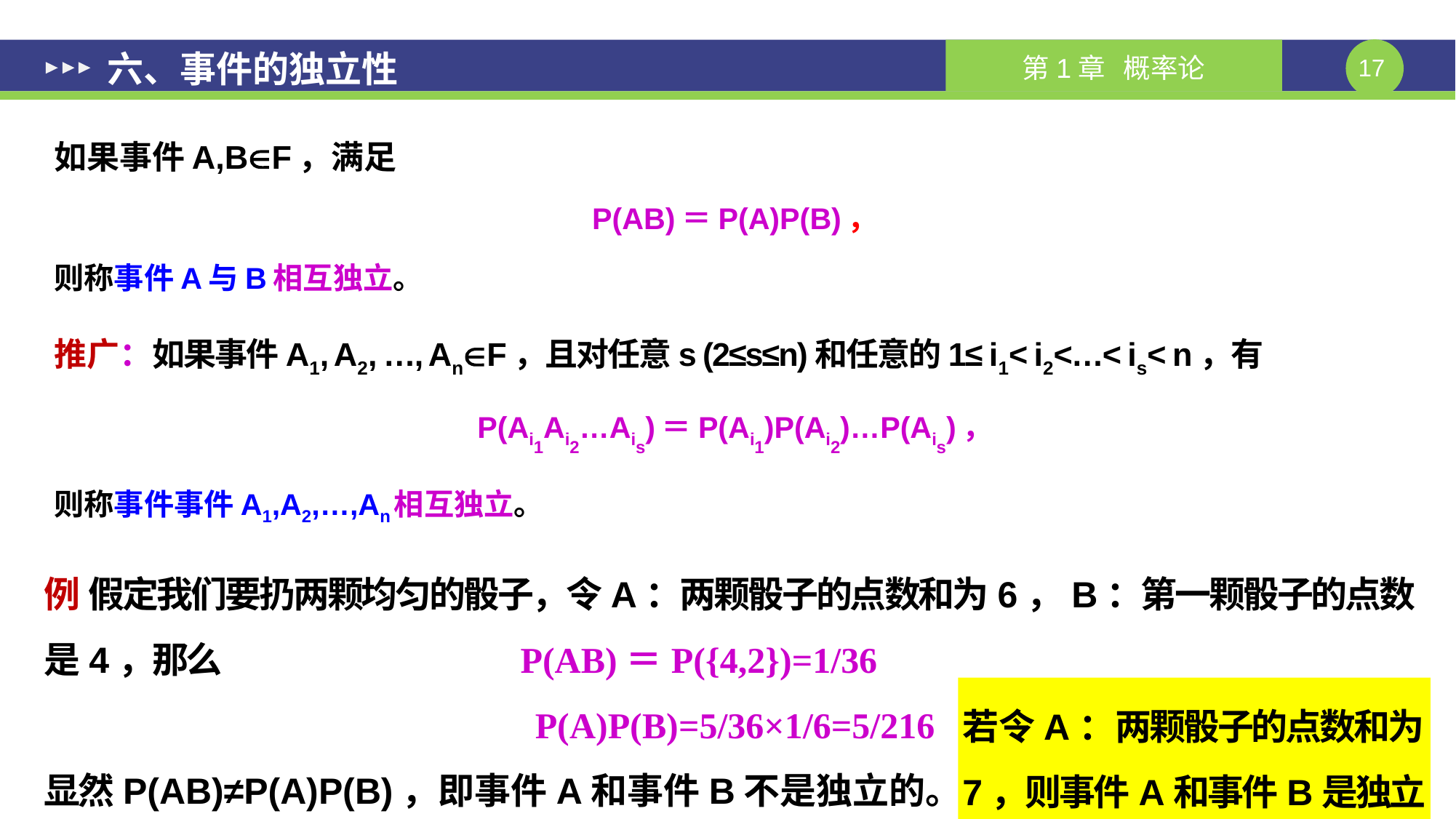

# 六、事件的独立性
如果事件A,B∈F，满足
P(AB)＝P(A)P(B)，
则称事件A与B相互独立。
推广：如果事件A1, A2, …, An∈F，且对任意s (2≤s≤n)和任意的1≤ i1< i2<…< is< n，有
P(Ai1Ai2…Ais)＝P(Ai1)P(Ai2)…P(Ais)，
则称事件事件A1,A2,…,An相互独立。
例 假定我们要扔两颗均匀的骰子，令A：两颗骰子的点数和为6，B：第一颗骰子的点数是4，那么                                                 P(AB)＝P({4,2})=1/36
P(A)P(B)=5/36×1/6=5/216
显然P(AB)≠P(A)P(B)，即事件A和事件B不是独立的。
若令A：两颗骰子的点数和为7，则事件A和事件B是独立的吗？